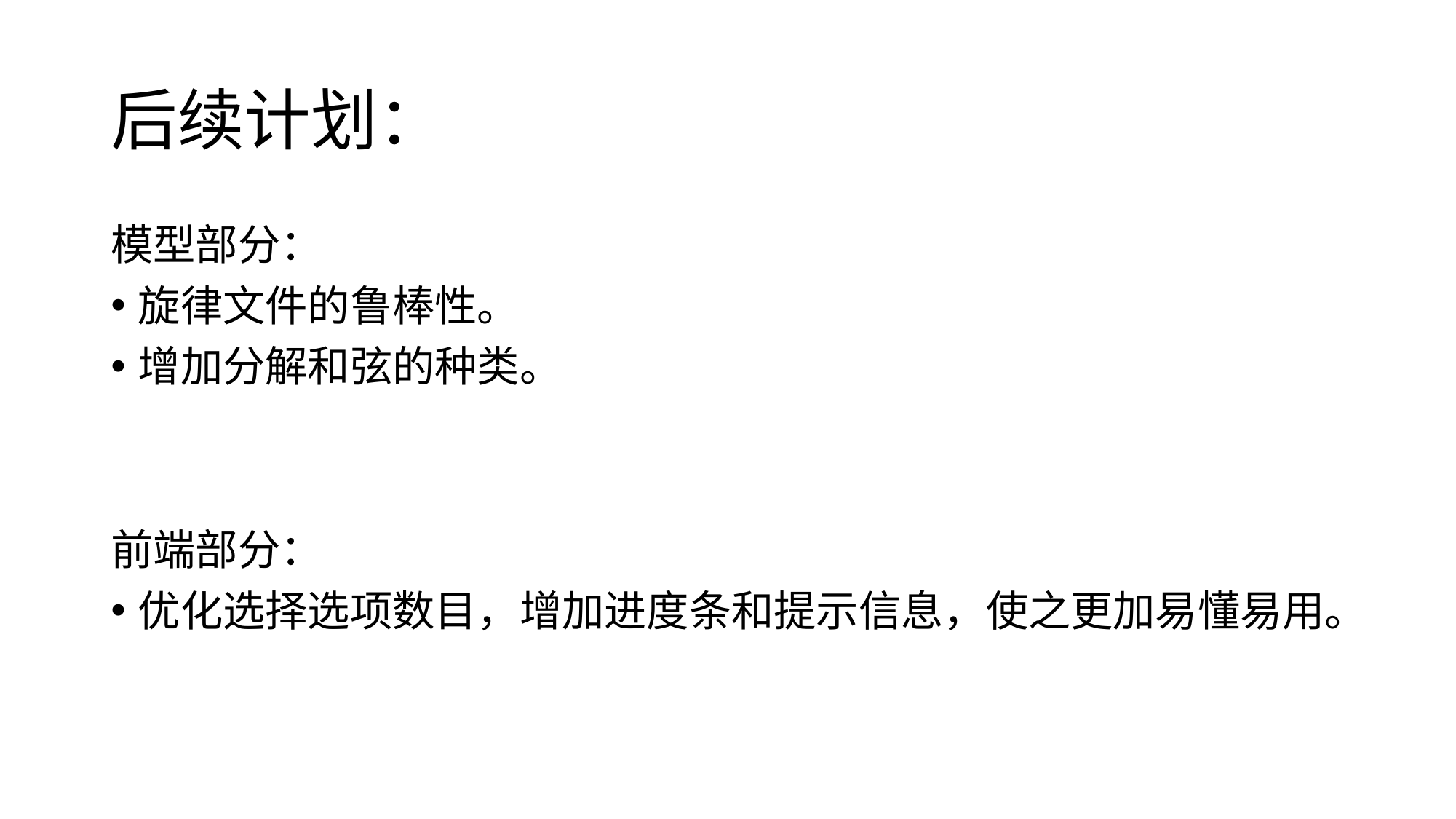

# 后续计划：
模型部分：
旋律文件的鲁棒性。
增加分解和弦的种类。

前端部分：
优化选择选项数目，增加进度条和提示信息，使之更加易懂易用。